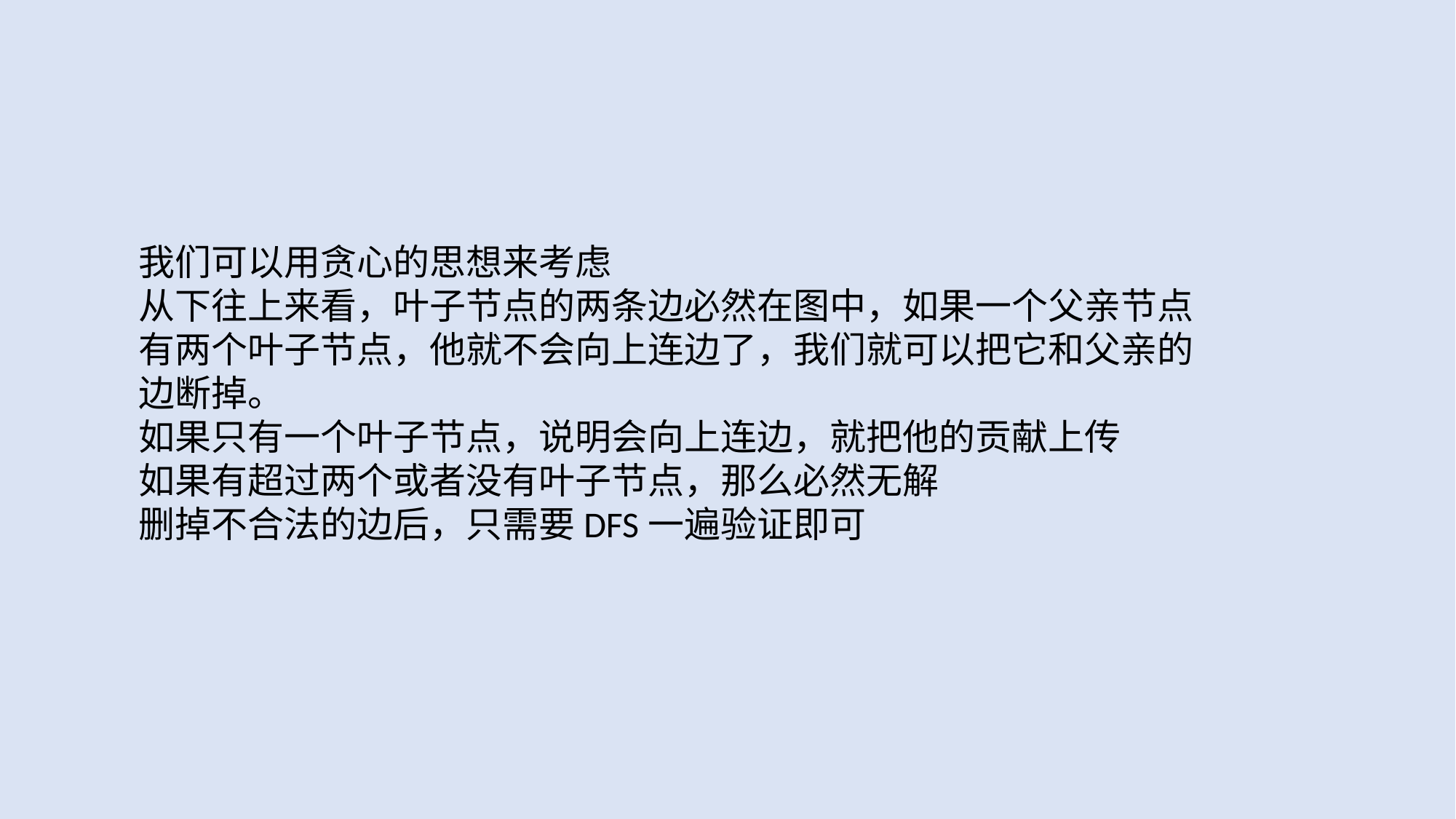

我们可以用贪心的思想来考虑
从下往上来看，叶子节点的两条边必然在图中，如果一个父亲节点有两个叶子节点，他就不会向上连边了，我们就可以把它和父亲的边断掉。
如果只有一个叶子节点，说明会向上连边，就把他的贡献上传
如果有超过两个或者没有叶子节点，那么必然无解
删掉不合法的边后，只需要DFS一遍验证即可